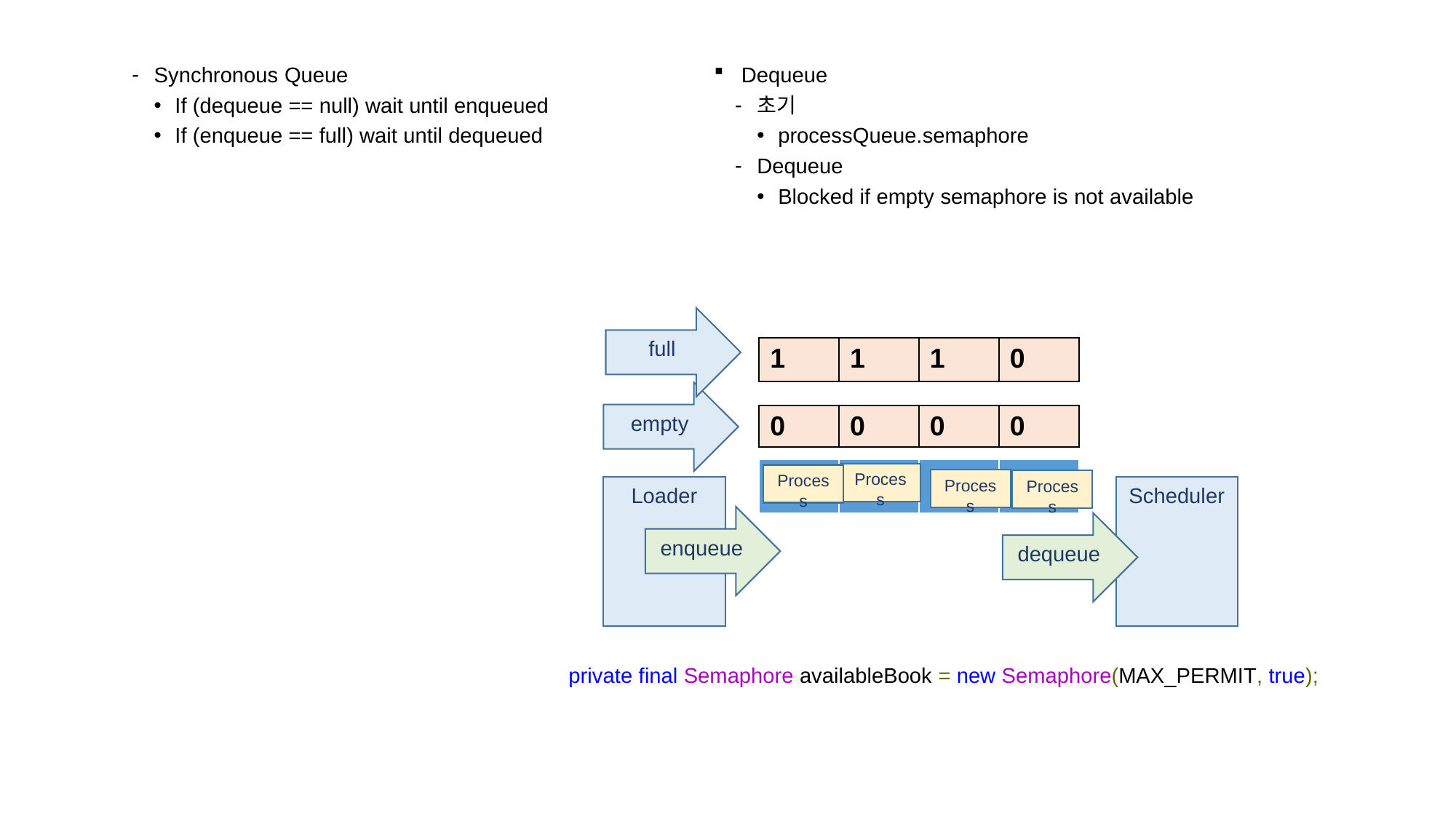

Synchronous Queue
If (dequeue == null) wait until enqueued
If (enqueue == full) wait until dequeued
Dequeue
초기
processQueue.semaphore
Dequeue
Blocked if empty semaphore is not available
full
| 1 | 1 | 1 | 0 |
| --- | --- | --- | --- |
empty
| 0 | 0 | 0 | 0 |
| --- | --- | --- | --- |
|  |  |  |  |
| --- | --- | --- | --- |
Process
Process
Process
Process
Loader
Scheduler
enqueue
dequeue
private final Semaphore availableBook = new Semaphore(MAX_PERMIT, true);